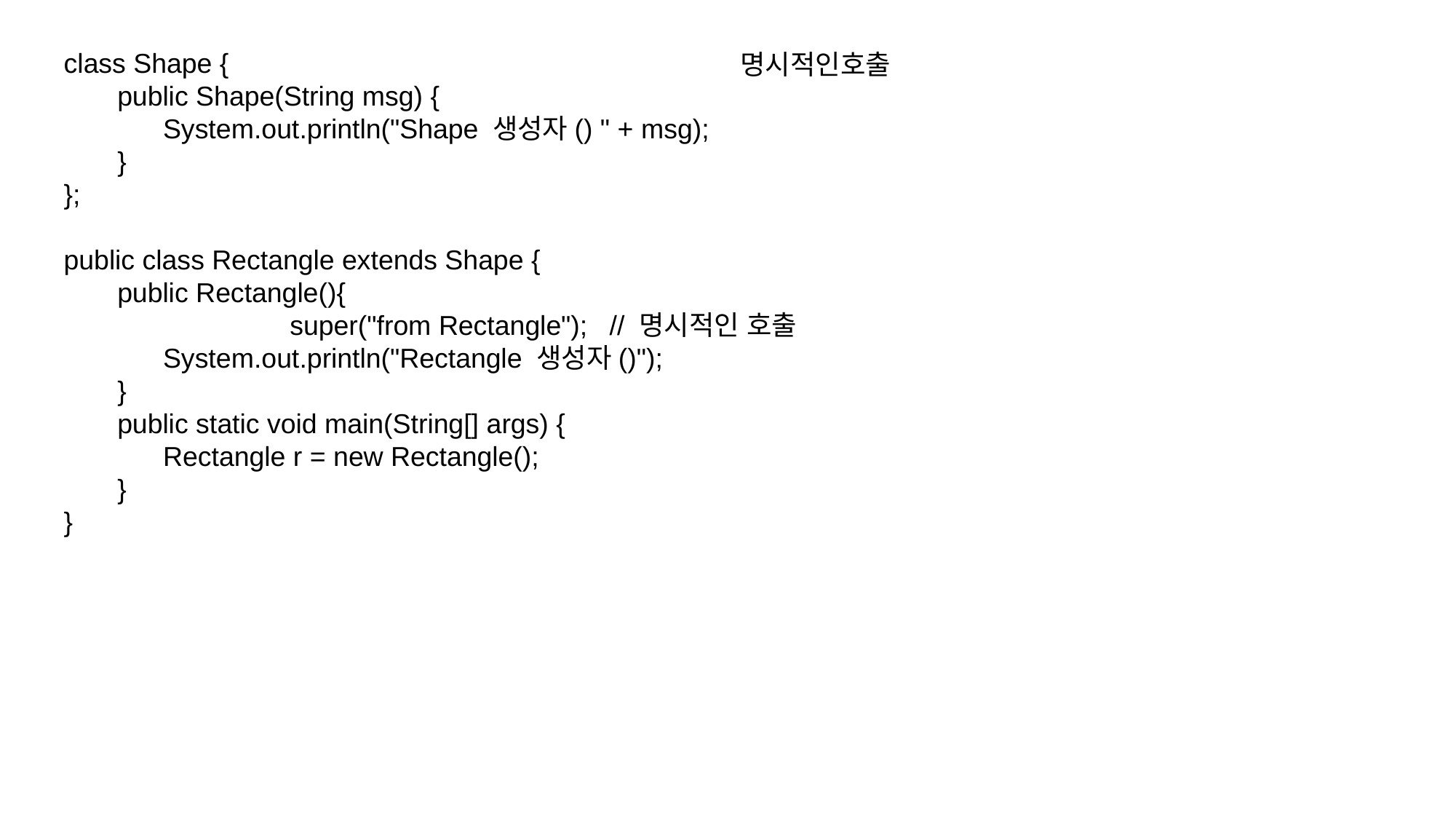

class Shape {
       public Shape(String msg) {
             System.out.println("Shape 생성자() " + msg);
       }
};

public class Rectangle extends Shape {
       public Rectangle(){
		 super("from Rectangle");	// 명시적인 호출
             System.out.println("Rectangle 생성자()");
       }
       public static void main(String[] args) {
             Rectangle r = new Rectangle();
       }
}
명시적인호출